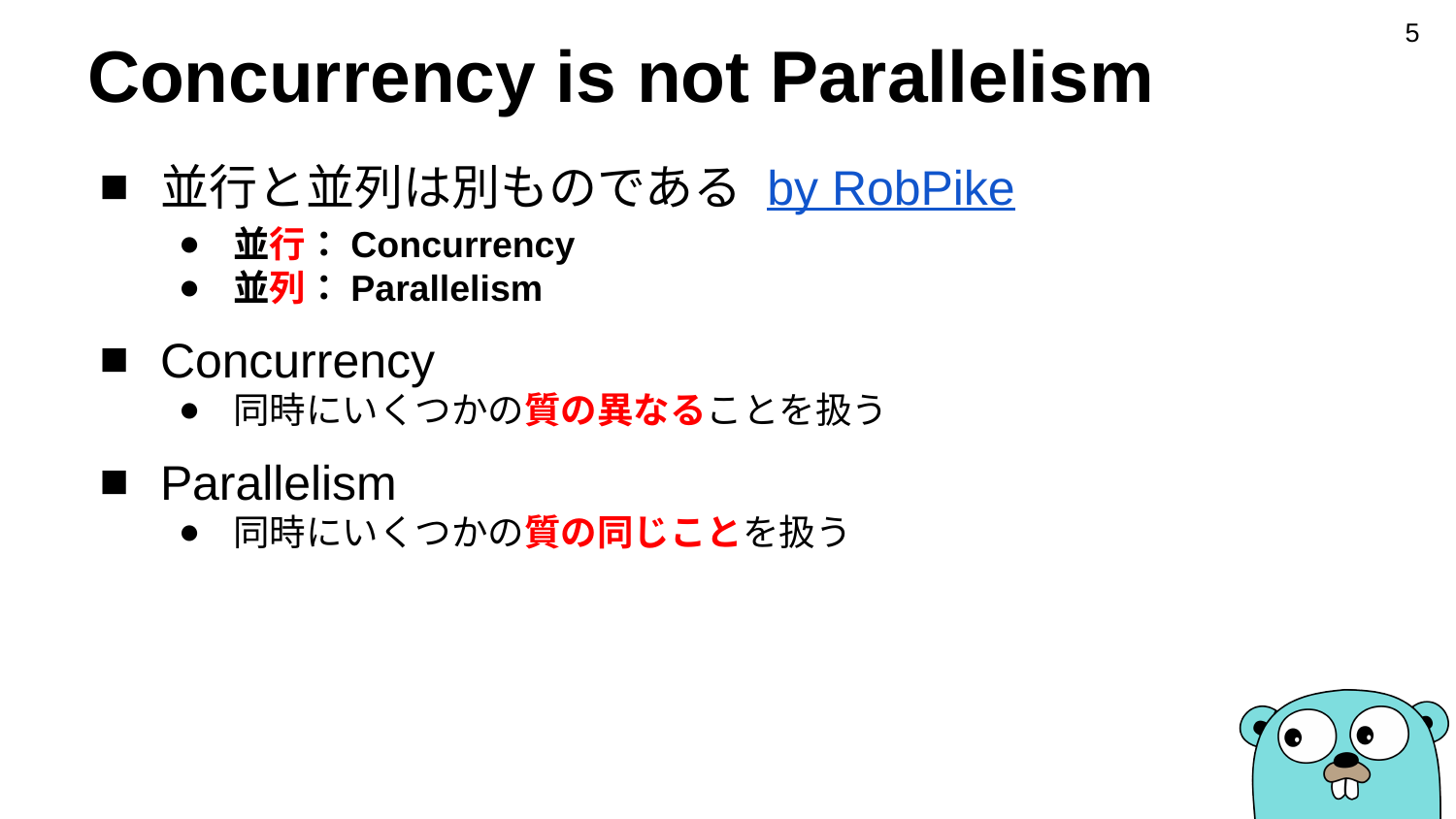

5
# Concurrency is not Parallelism
並行と並列は別ものである by RobPike
並行：Concurrency
並列：Parallelism
Concurrency
同時にいくつかの質の異なることを扱う
Parallelism
同時にいくつかの質の同じことを扱う